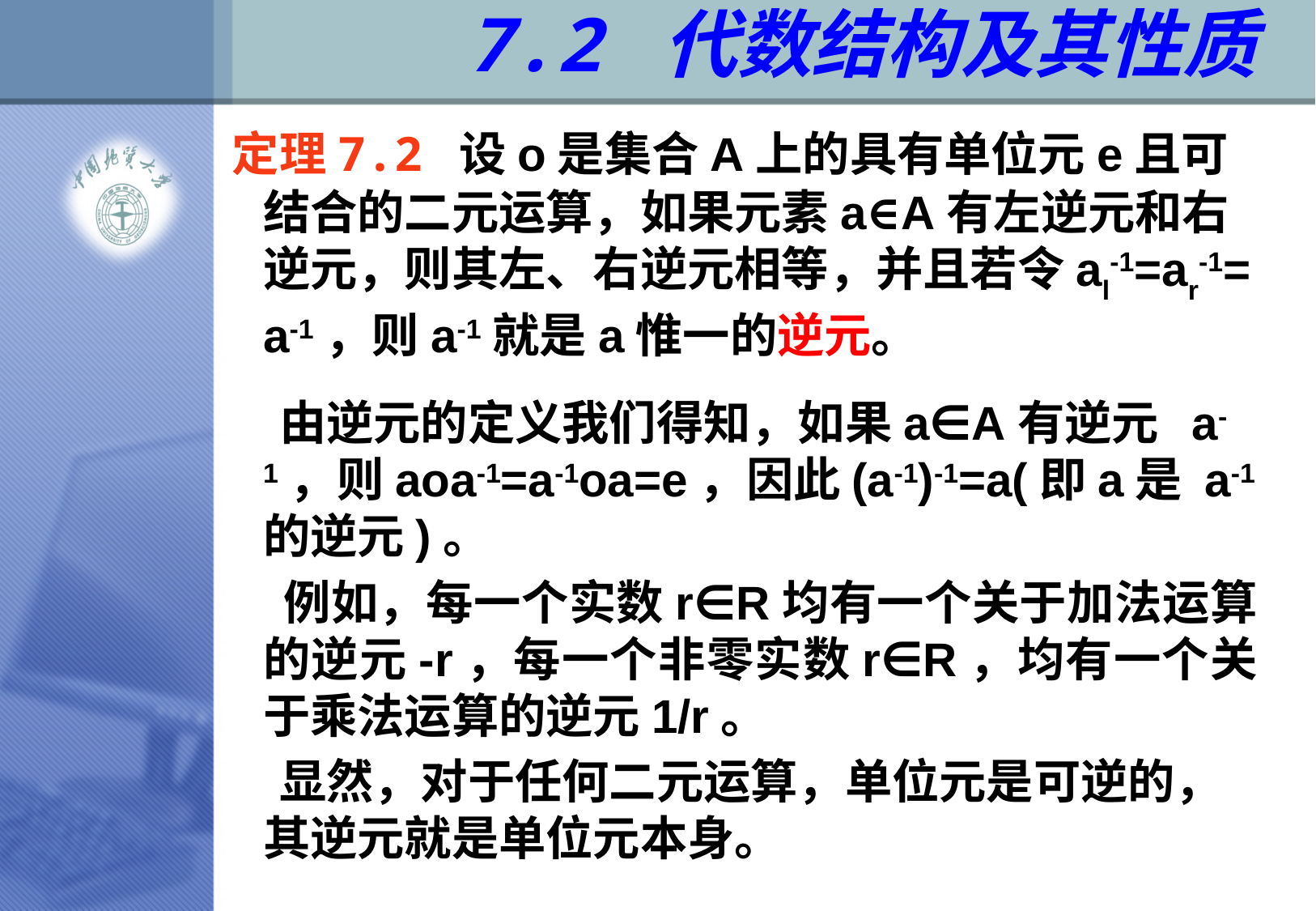

# 7.2 代数结构及其性质
   定理7.2  设ο是集合A上的具有单位元e且可结合的二元运算，如果元素a∈A有左逆元和右逆元，则其左、右逆元相等，并且若令al-1=ar-1= a-1，则a-1就是a惟一的逆元。

        由逆元的定义我们得知，如果a∈A有逆元  a-1，则aοa-1=a-1οa=e，因此(a-1)-1=a(即a是 a-1的逆元)。
        例如，每一个实数r∈R均有一个关于加法运算的逆元-r，每一个非零实数r∈R，均有一个关于乘法运算的逆元1/r。
        显然，对于任何二元运算，单位元是可逆的，其逆元就是单位元本身。